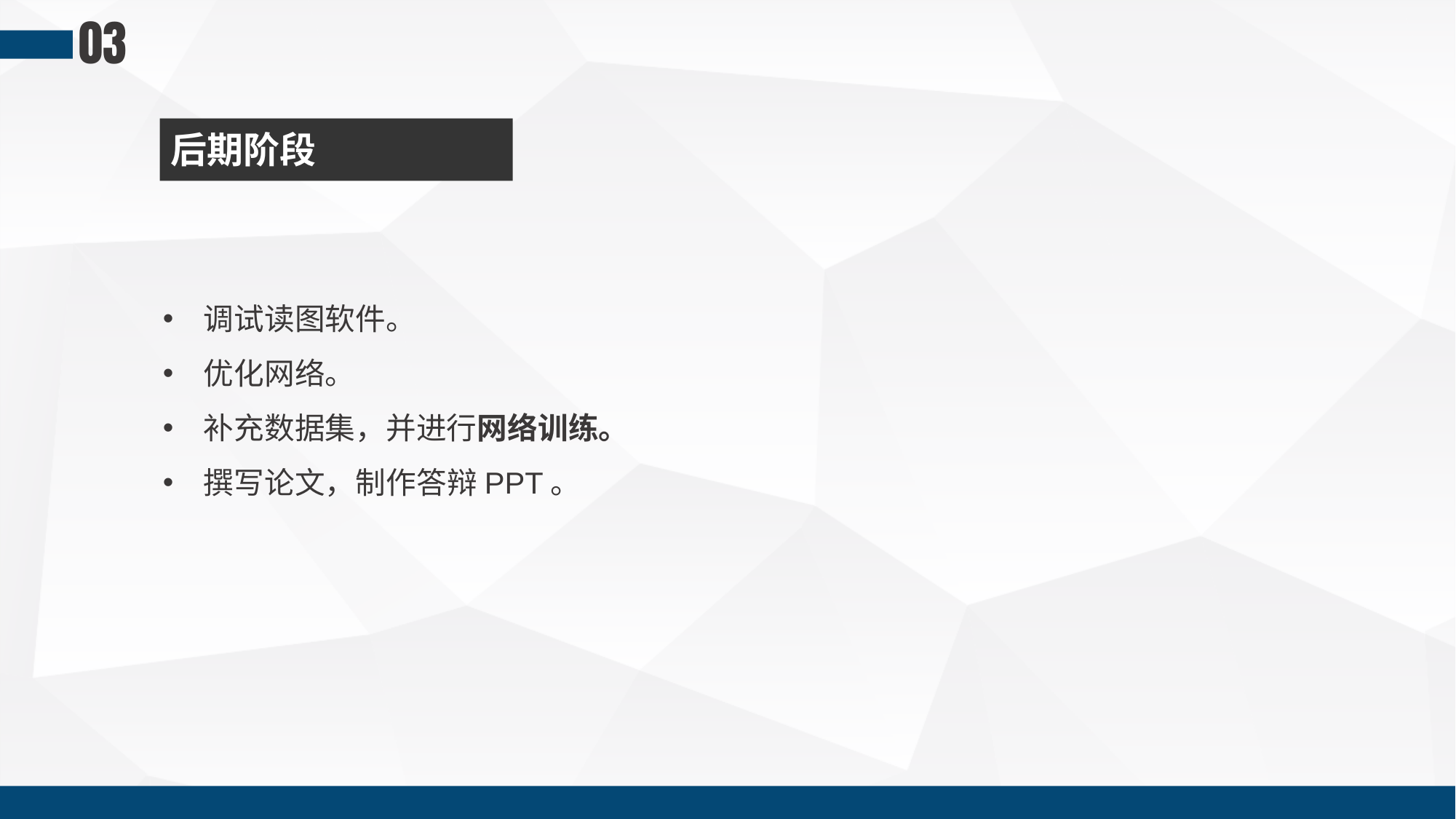

03

后期阶段
调试读图软件。
优化网络。
补充数据集，并进行网络训练。
撰写论文，制作答辩PPT。